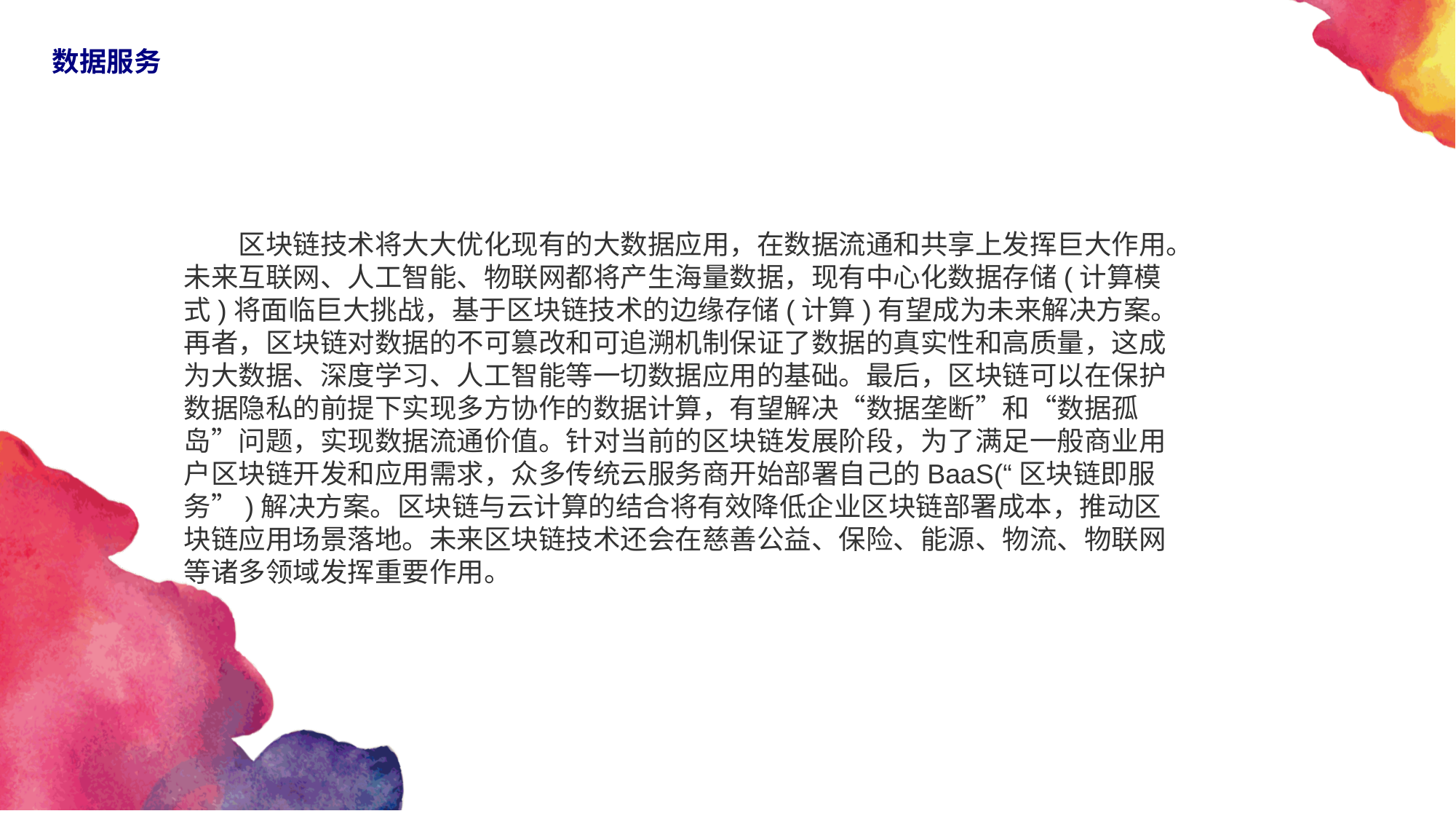

数据服务
　　区块链技术将大大优化现有的大数据应用，在数据流通和共享上发挥巨大作用。未来互联网、人工智能、物联网都将产生海量数据，现有中心化数据存储(计算模式)将面临巨大挑战，基于区块链技术的边缘存储(计算)有望成为未来解决方案。再者，区块链对数据的不可篡改和可追溯机制保证了数据的真实性和高质量，这成为大数据、深度学习、人工智能等一切数据应用的基础。最后，区块链可以在保护数据隐私的前提下实现多方协作的数据计算，有望解决“数据垄断”和“数据孤岛”问题，实现数据流通价值。针对当前的区块链发展阶段，为了满足一般商业用户区块链开发和应用需求，众多传统云服务商开始部署自己的BaaS(“区块链即服务”)解决方案。区块链与云计算的结合将有效降低企业区块链部署成本，推动区块链应用场景落地。未来区块链技术还会在慈善公益、保险、能源、物流、物联网等诸多领域发挥重要作用。